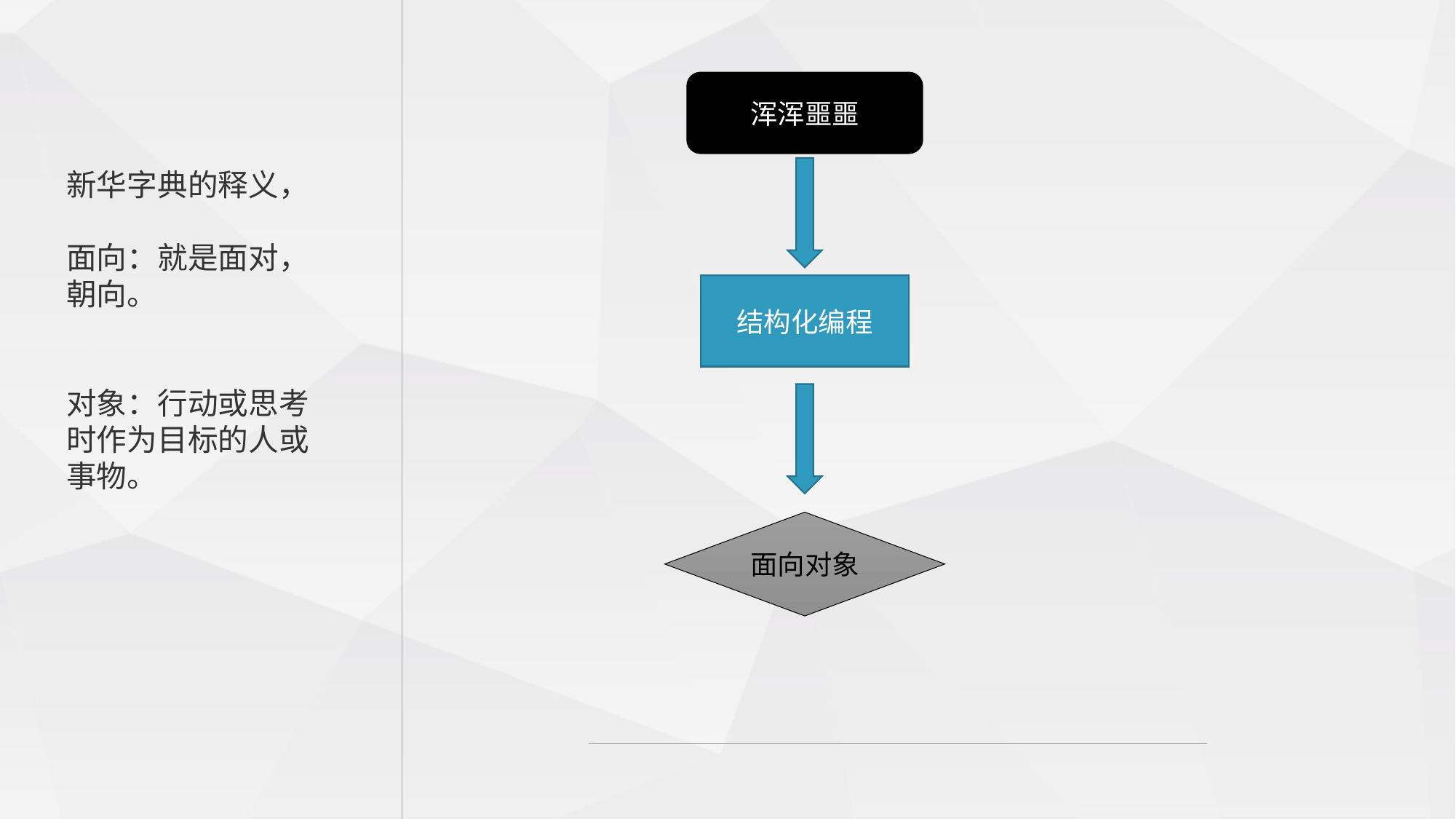

浑浑噩噩

新华字典的释义，

面向：就是面对，朝向。

对象：行动或思考时作为目标的人或事物。
结构化编程

面向对象